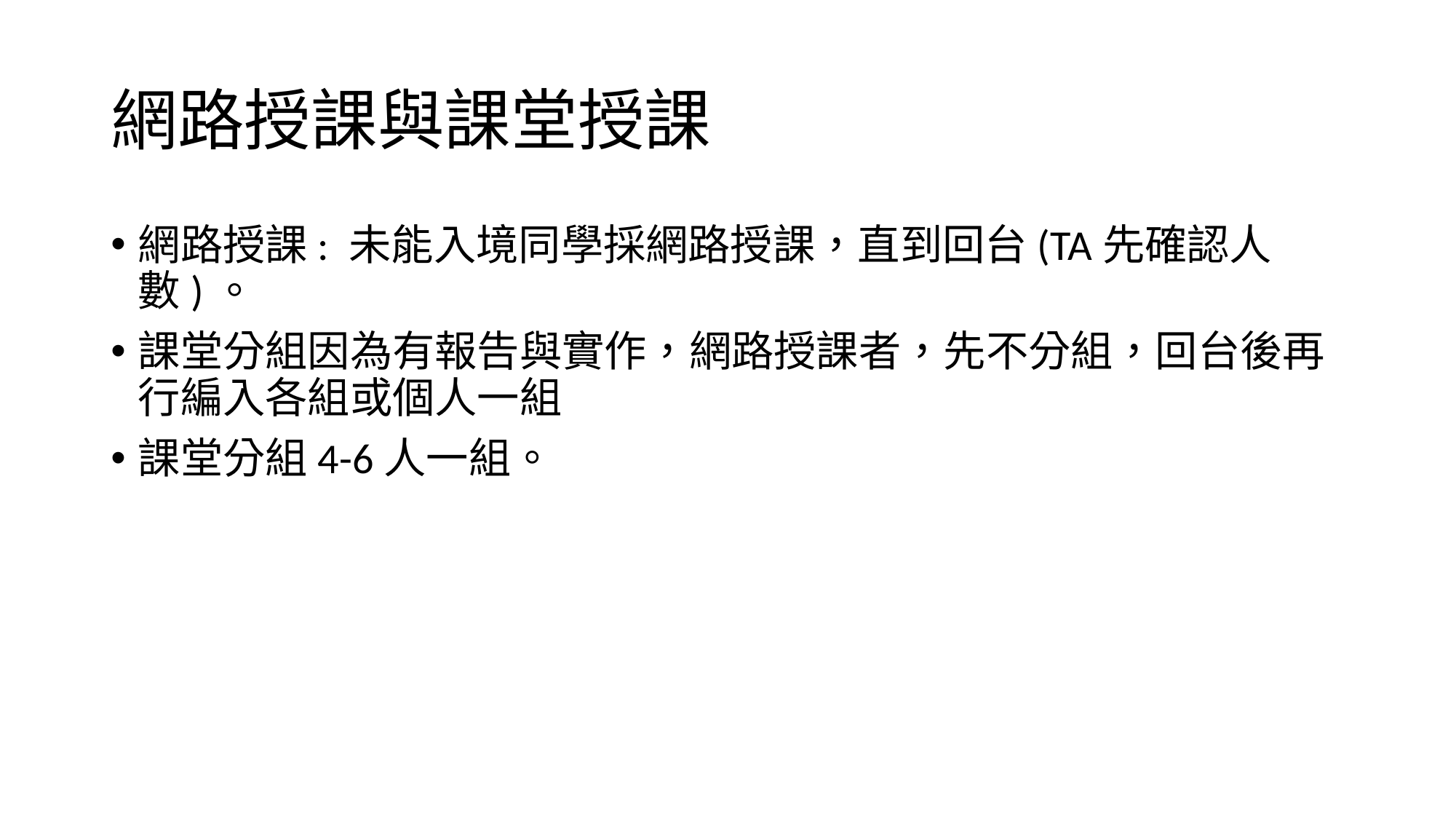

# 網路授課與課堂授課
網路授課: 未能入境同學採網路授課，直到回台(TA先確認人數)。
課堂分組因為有報告與實作，網路授課者，先不分組，回台後再行編入各組或個人一組
課堂分組4-6人一組。